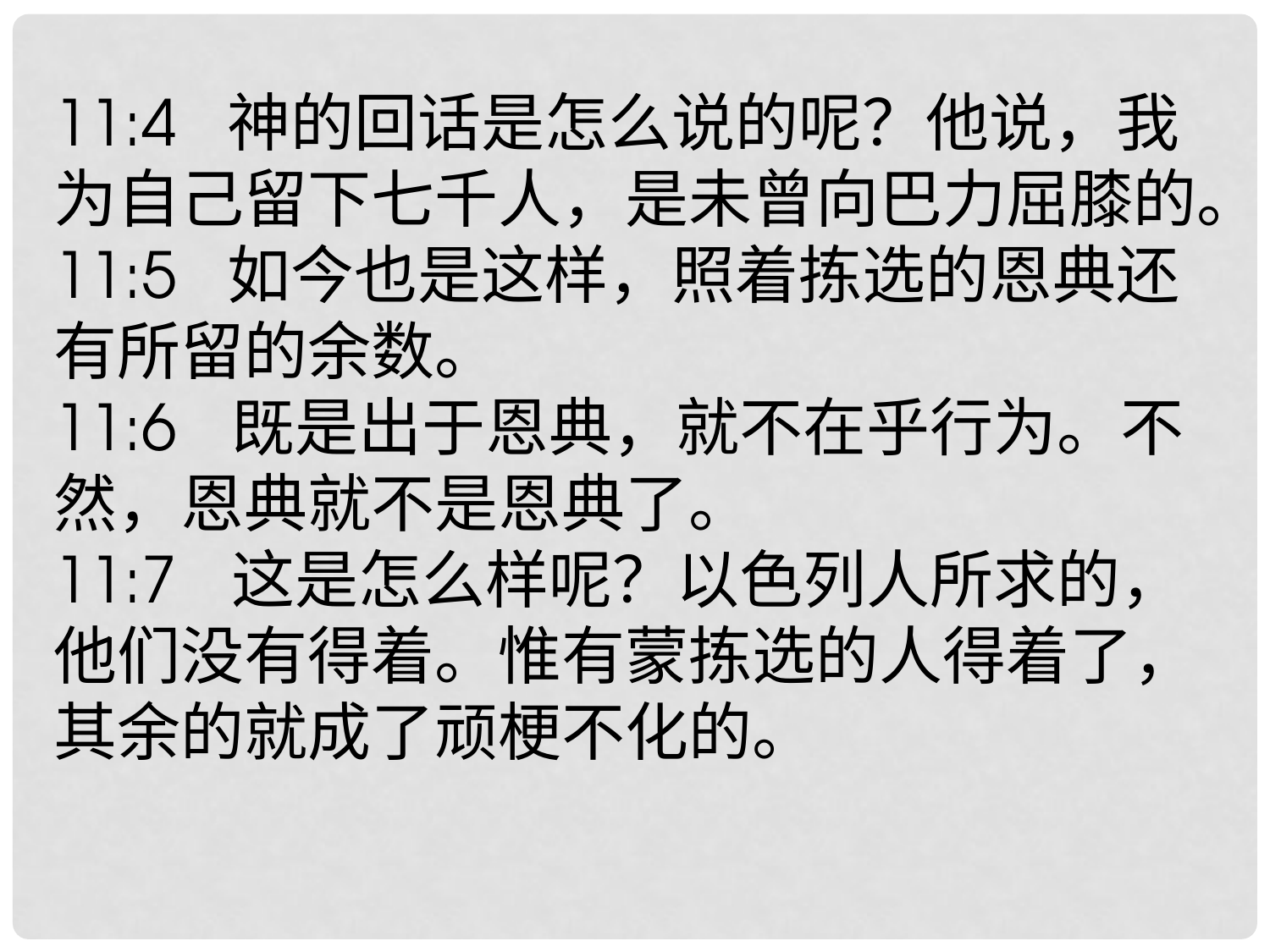

11:4  神的回话是怎么说的呢？他说，我为自己留下七千人，是未曾向巴力屈膝的。
11:5  如今也是这样，照着拣选的恩典还有所留的余数。
11:6	  既是出于恩典，就不在乎行为。不然，恩典就不是恩典了。
11:7	  这是怎么样呢？以色列人所求的，他们没有得着。惟有蒙拣选的人得着了，其余的就成了顽梗不化的。